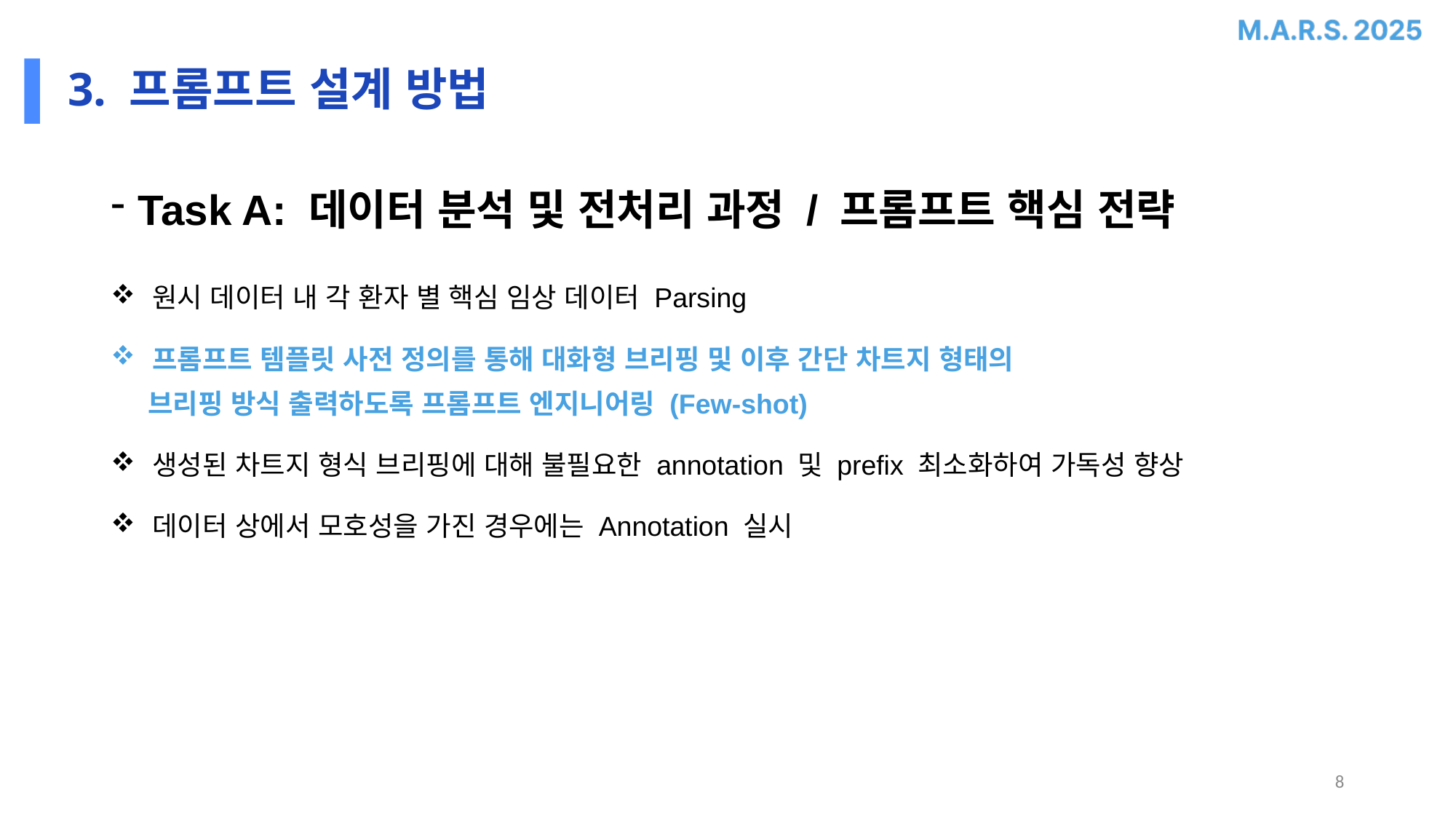

# 3. 프롬프트 설계 방법
Task A: 데이터 분석 및 전처리 과정 / 프롬프트 핵심 전략

 원시 데이터 내 각 환자 별 핵심 임상 데이터 Parsing

 프롬프트 템플릿 사전 정의를 통해 대화형 브리핑 및 이후 간단 차트지 형태의
    브리핑 방식 출력하도록 프롬프트 엔지니어링 (Few-shot)

 생성된 차트지 형식 브리핑에 대해 불필요한 annotation 및 prefix 최소화하여 가독성 향상

 데이터 상에서 모호성을 가진 경우에는 Annotation 실시
8